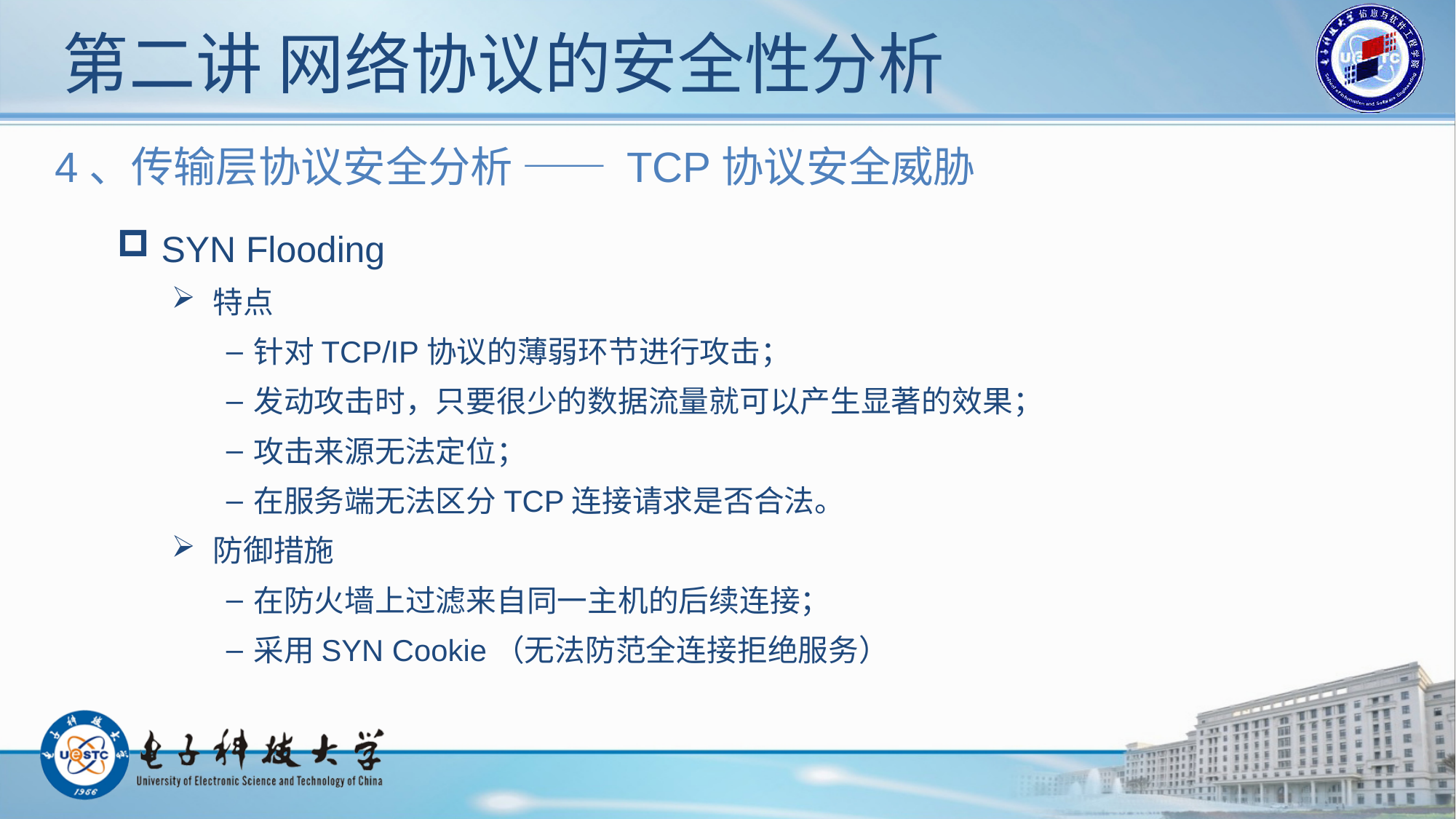

# 第二讲 网络协议的安全性分析
4、传输层协议安全分析 —— TCP协议安全威胁
 SYN Flooding
 特点
针对TCP/IP协议的薄弱环节进行攻击；
发动攻击时，只要很少的数据流量就可以产生显著的效果；
攻击来源无法定位；
在服务端无法区分TCP连接请求是否合法。
 防御措施
在防火墙上过滤来自同一主机的后续连接；
采用SYN Cookie（无法防范全连接拒绝服务）